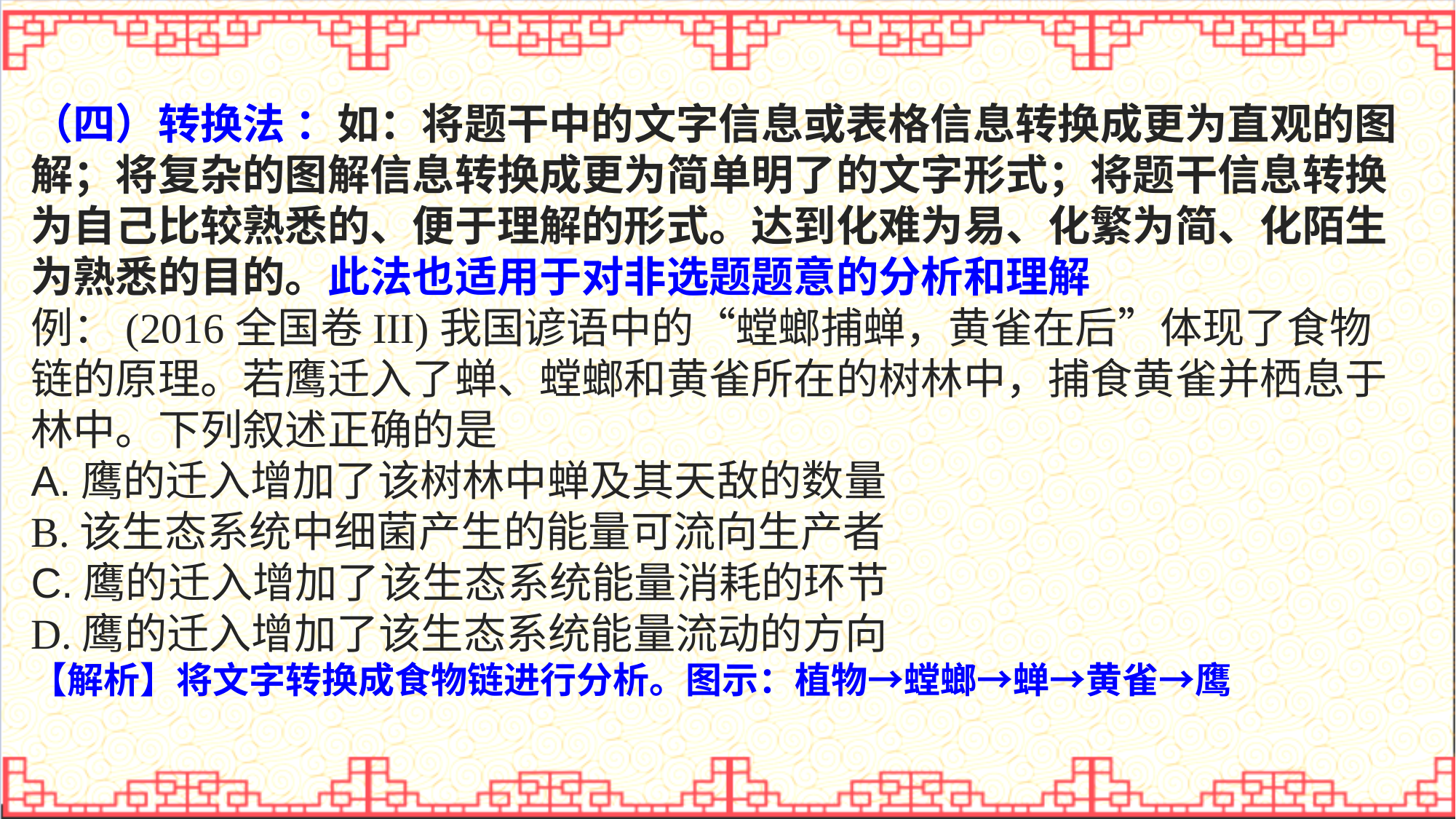

（四）转换法 ：如：将题干中的文字信息或表格信息转换成更为直观的图解；将复杂的图解信息转换成更为简单明了的文字形式；将题干信息转换为自己比较熟悉的、便于理解的形式。达到化难为易、化繁为简、化陌生为熟悉的目的。此法也适用于对非选题题意的分析和理解例：(2016全国卷III)我国谚语中的“螳螂捕蝉，黄雀在后”体现了食物链的原理。若鹰迁入了蝉、螳螂和黄雀所在的树林中，捕食黄雀并栖息于林中。下列叙述正确的是A.鹰的迁入增加了该树林中蝉及其天敌的数量
B.该生态系统中细菌产生的能量可流向生产者C.鹰的迁入增加了该生态系统能量消耗的环节
D.鹰的迁入增加了该生态系统能量流动的方向【解析】将文字转换成食物链进行分析。图示：植物→螳螂→蝉→黄雀→鹰